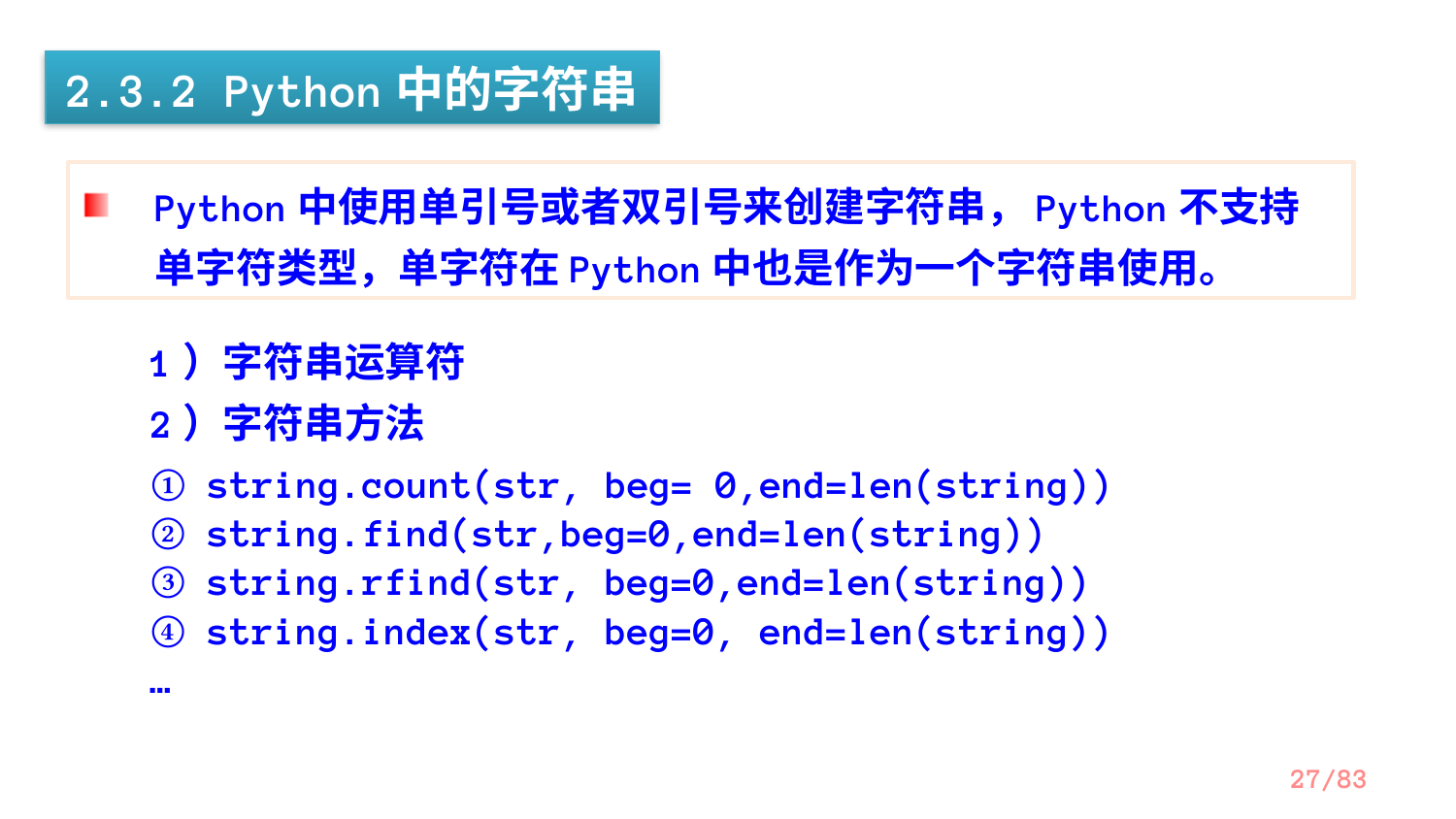

2.3.2 Python中的字符串
Python中使用单引号或者双引号来创建字符串，Python不支持单字符类型，单字符在Python中也是作为一个字符串使用。
1）字符串运算符
2）字符串方法
① string.count(str, beg= 0,end=len(string))
② string.find(str,beg=0,end=len(string))
③ string.rfind(str, beg=0,end=len(string))
④ string.index(str, beg=0, end=len(string))
…
27/83